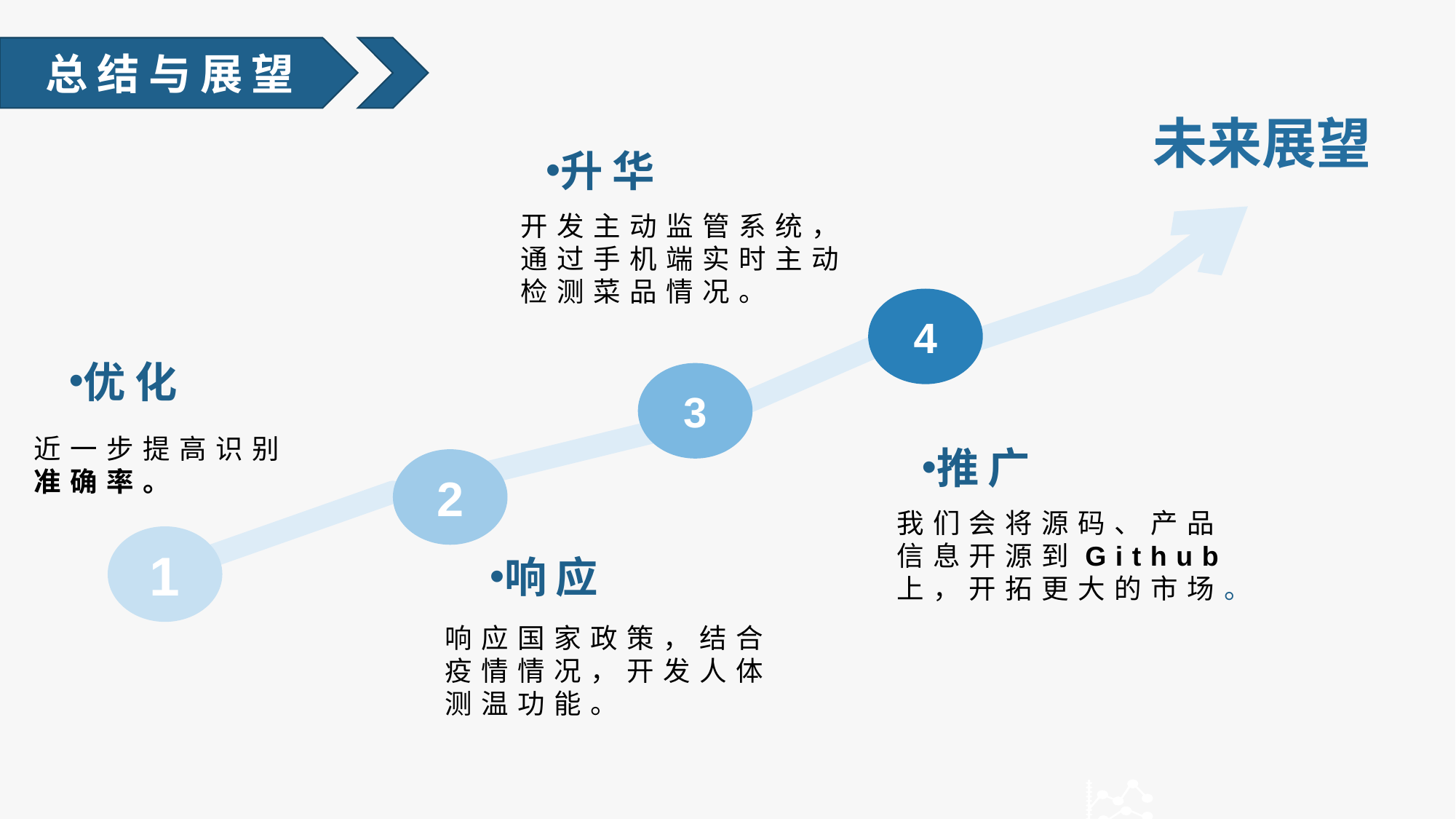

总结与展望

未来展望
升华
开发主动监管系统，通过手机端实时主动检测菜品情况。
4
3
2
1

优化
近一步提高识别准确率。
推广
我们会将源码、产品信息开源到Github上，开拓更大的市场。
响应
响应国家政策，结合疫情情况，开发人体测温功能。